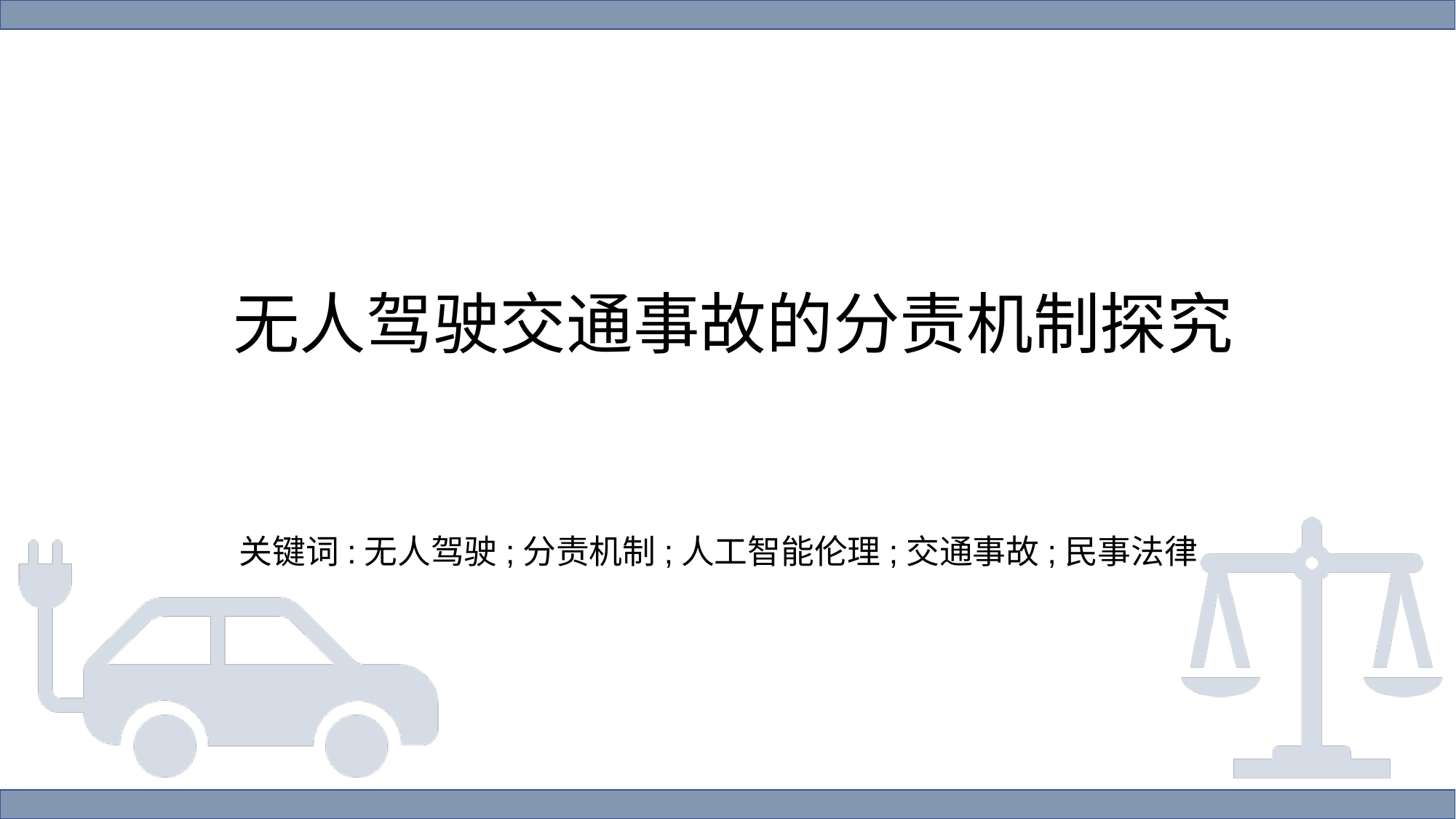

# 无人驾驶交通事故的分责机制探究
关键词:无人驾驶;分责机制;人工智能伦理;交通事故;民事法律